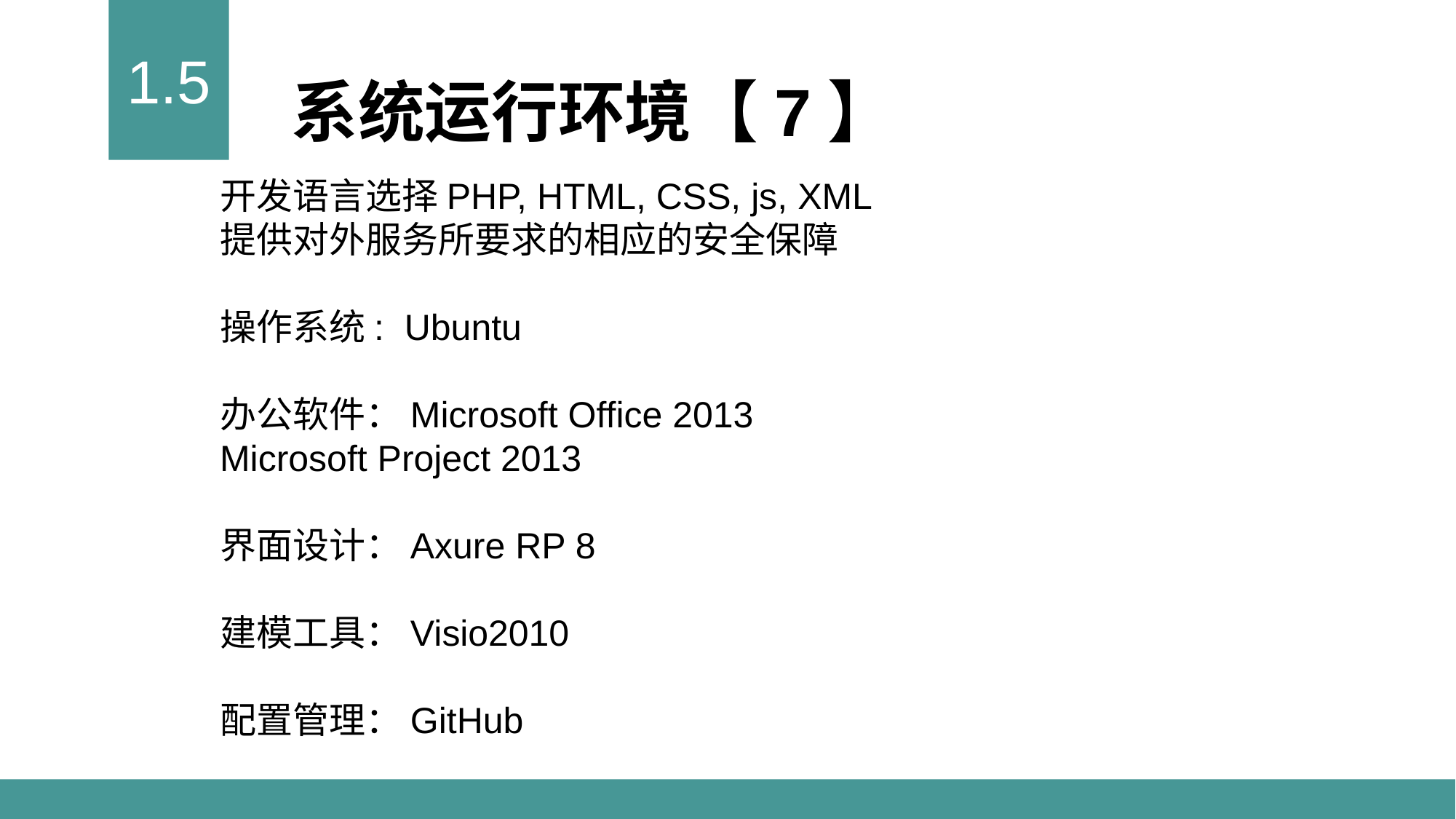

1.5
系统运行环境【7】
开发语言选择PHP, HTML, CSS, js, XML
提供对外服务所要求的相应的安全保障

操作系统:  Ubuntu

办公软件：Microsoft Office 2013
Microsoft Project 2013

界面设计：Axure RP 8

建模工具：Visio2010

配置管理：GitHub